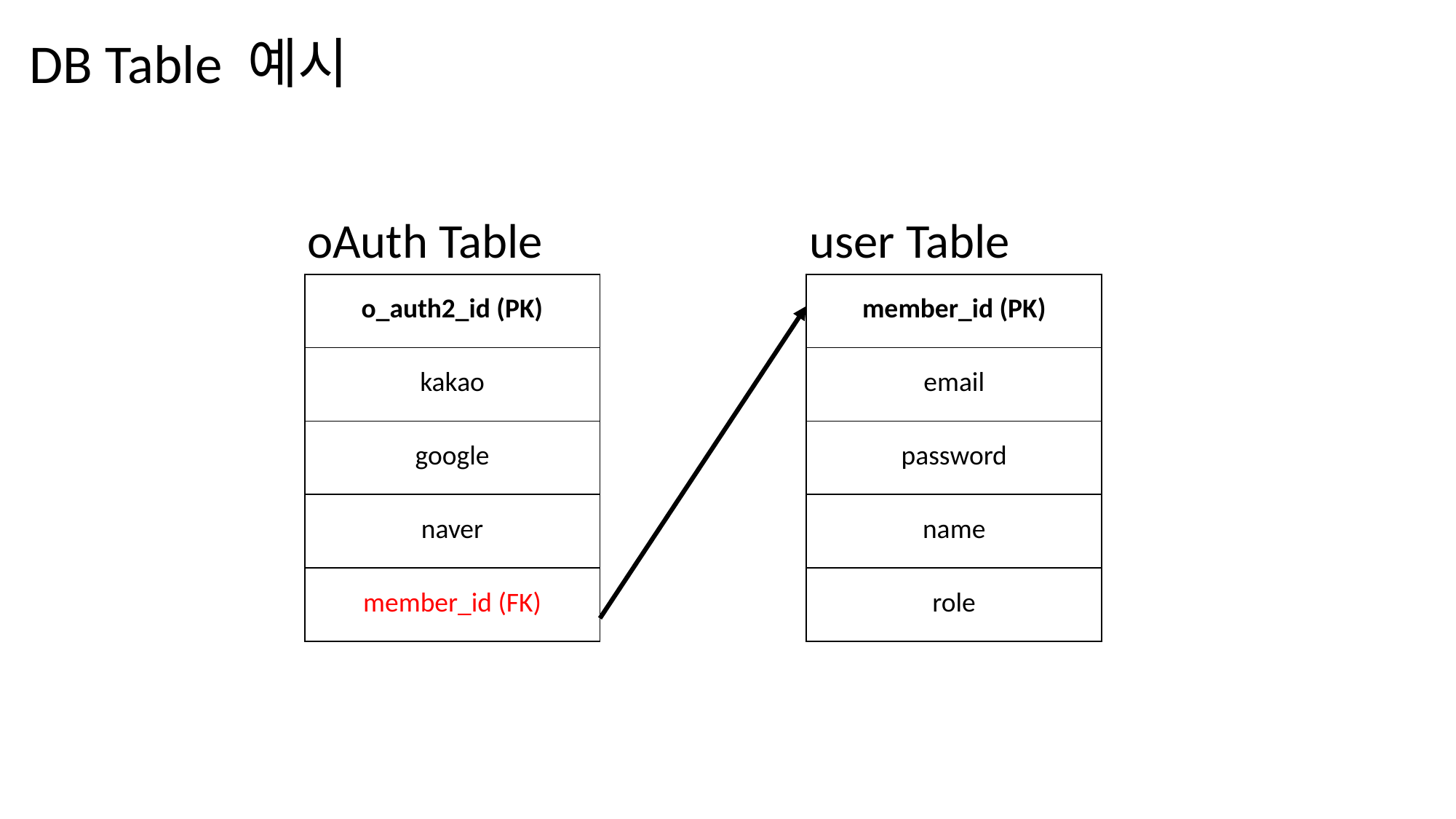

DB Table 예시
oAuth Table
user Table
| o\_auth2\_id (PK) |
| --- |
| kakao |
| google |
| naver |
| member\_id (FK) |
| member\_id (PK) |
| --- |
| email |
| password |
| name |
| role |